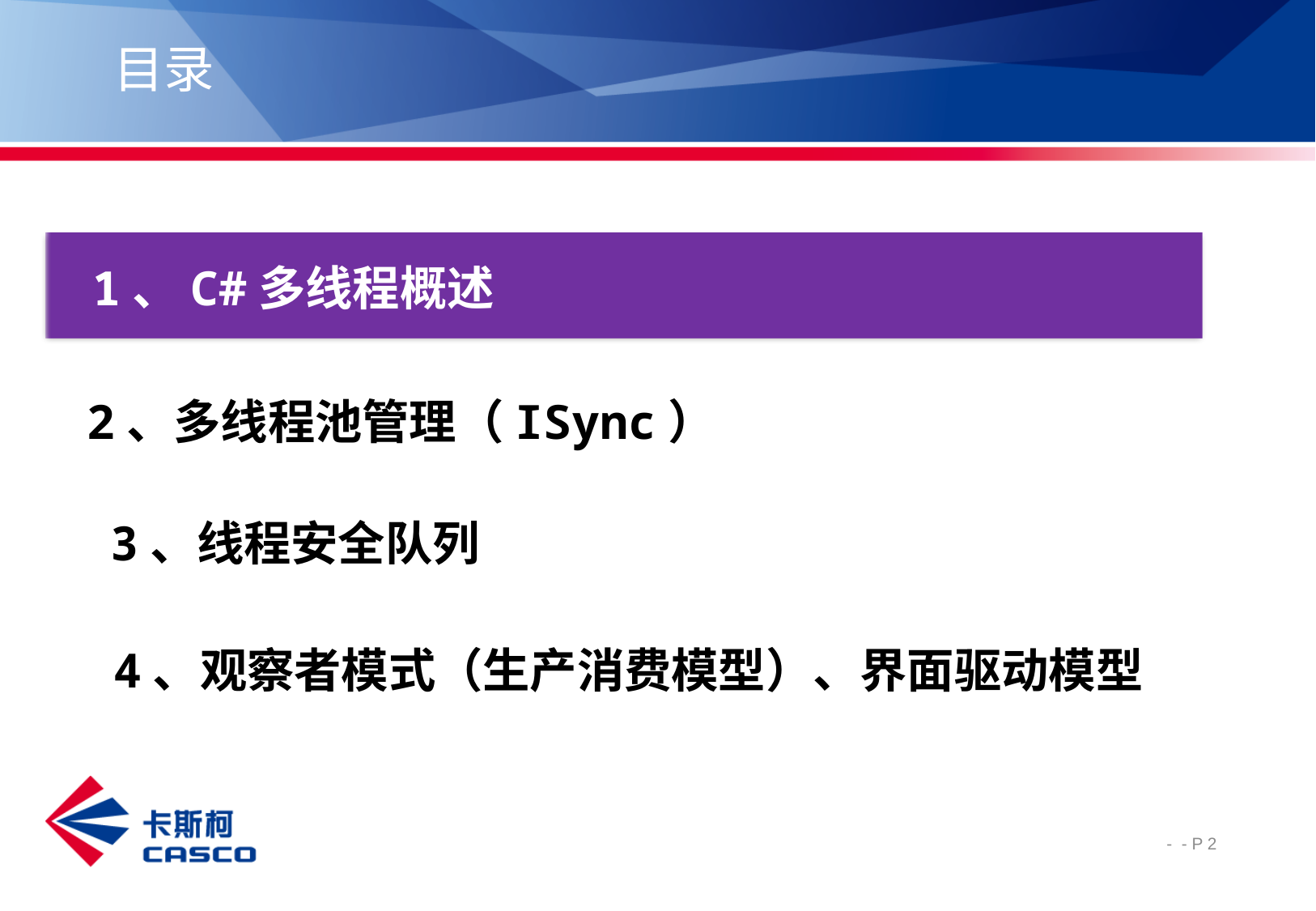

# 目录

1、C#多线程概述
2、多线程池管理（ISync）
3、线程安全队列
4、观察者模式（生产消费模型）、界面驱动模型
 -  - P 2